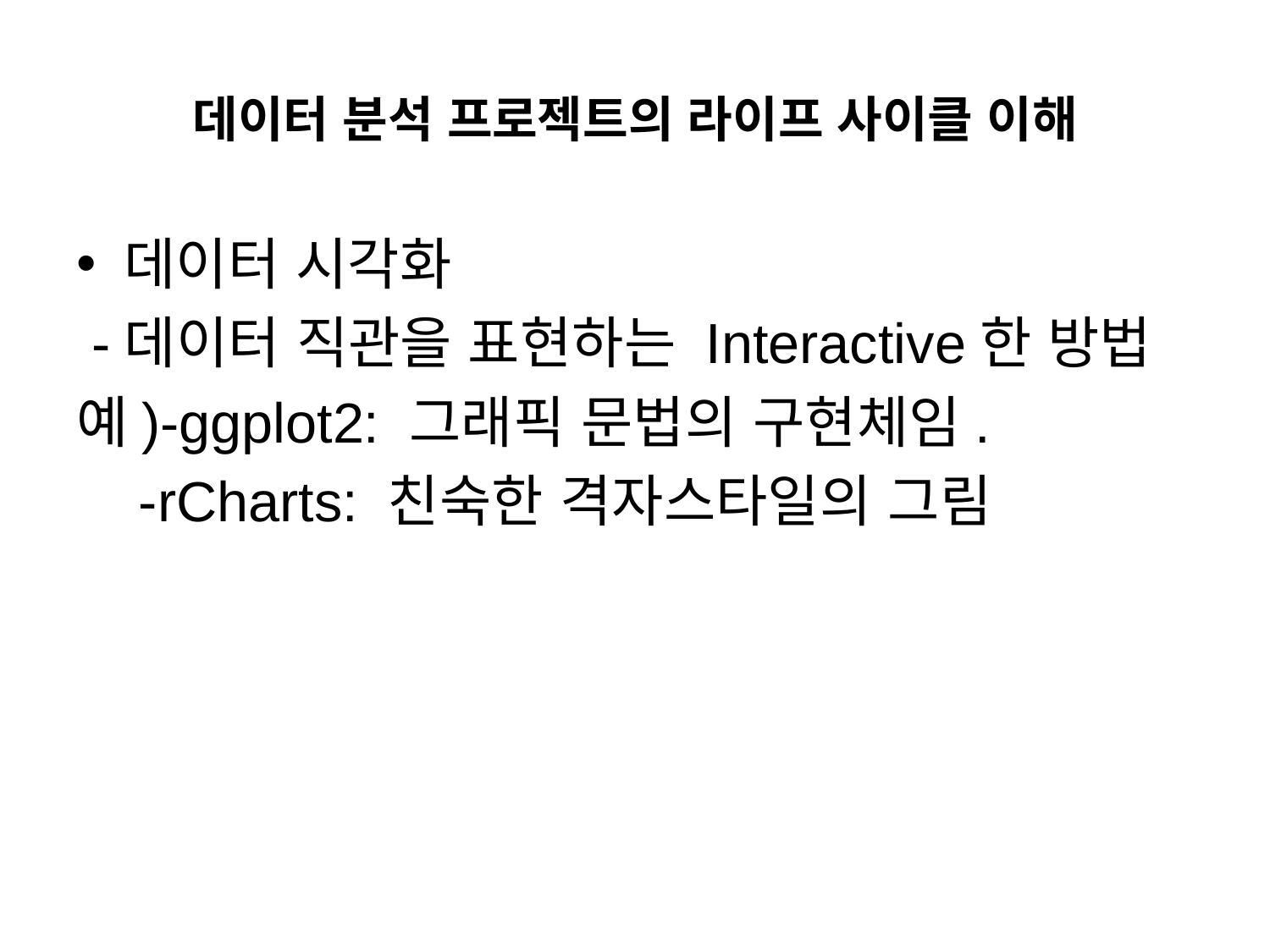

# 데이터 분석 프로젝트의 라이프 사이클 이해
데이터 시각화
 -데이터 직관을 표현하는 Interactive한 방법
예)-ggplot2: 그래픽 문법의 구현체임.
    -rCharts: 친숙한 격자스타일의 그림